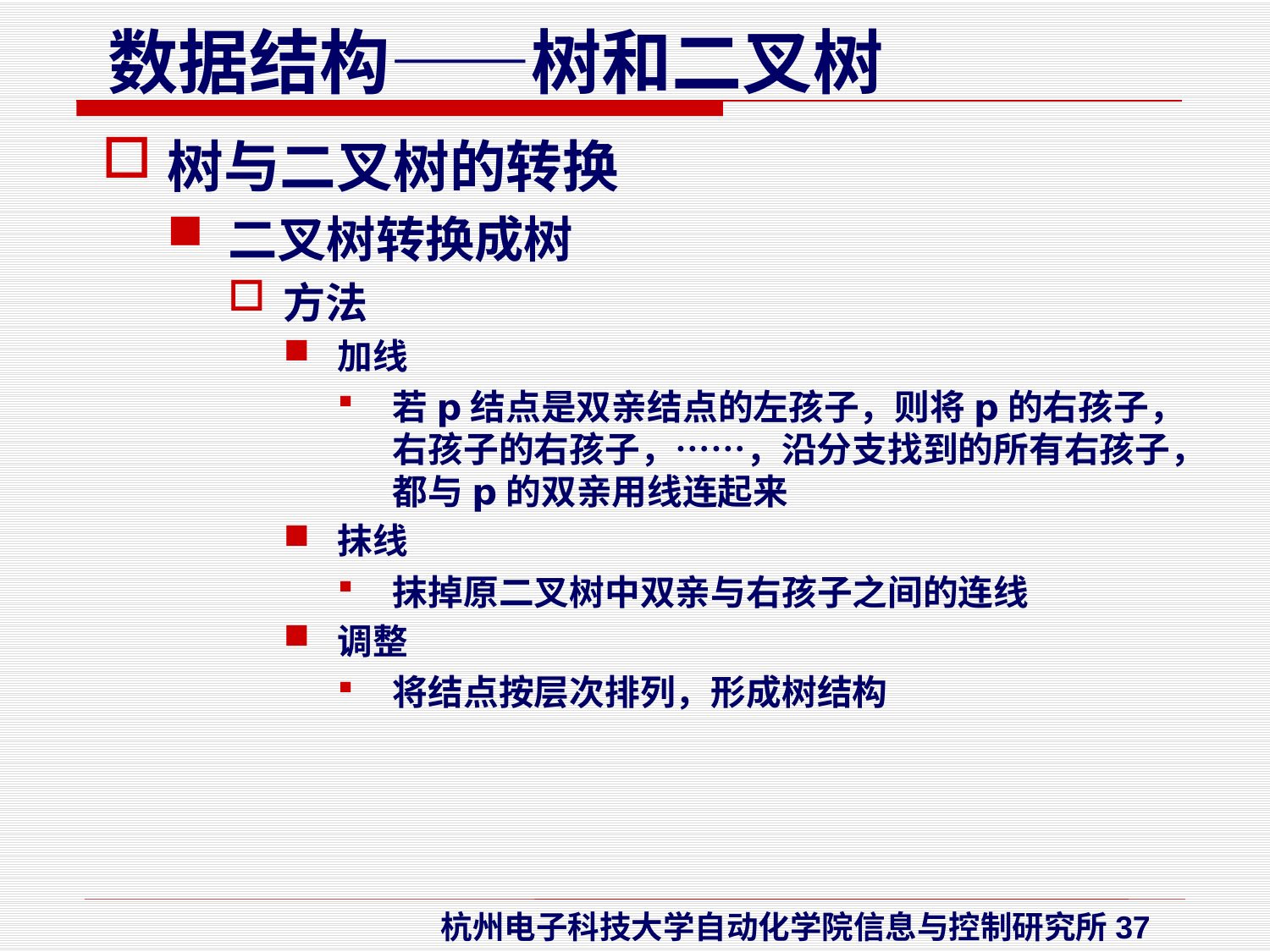

树与二叉树的转换
二叉树转换成树
方法
加线
若p结点是双亲结点的左孩子，则将p的右孩子，右孩子的右孩子，……，沿分支找到的所有右孩子，都与p的双亲用线连起来
抹线
抹掉原二叉树中双亲与右孩子之间的连线
调整
将结点按层次排列，形成树结构